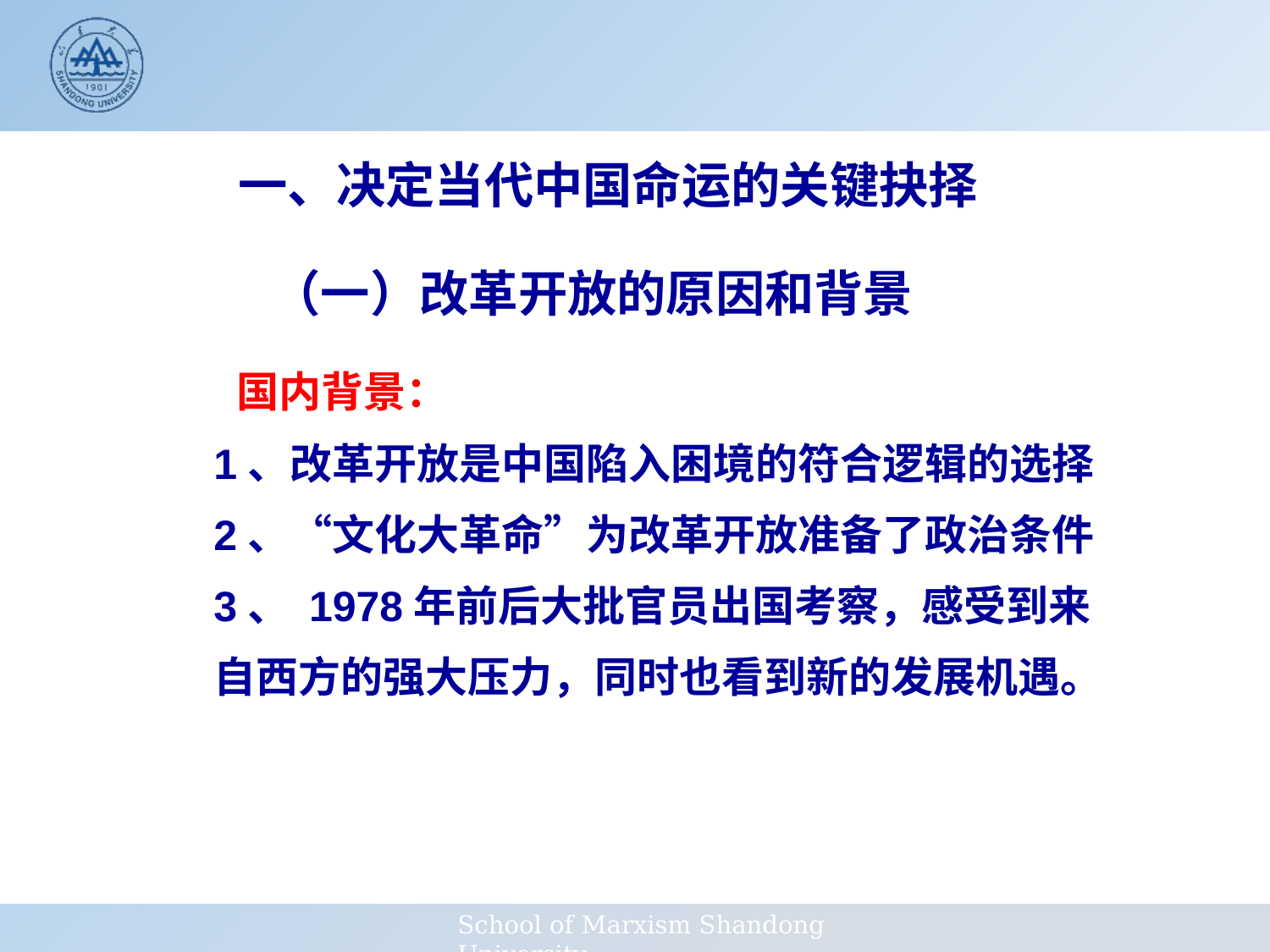

一、决定当代中国命运的关键抉择
（一）改革开放的原因和背景
 国内背景：
1、改革开放是中国陷入困境的符合逻辑的选择
2、“文化大革命”为改革开放准备了政治条件
3、 1978年前后大批官员出国考察，感受到来自西方的强大压力，同时也看到新的发展机遇。